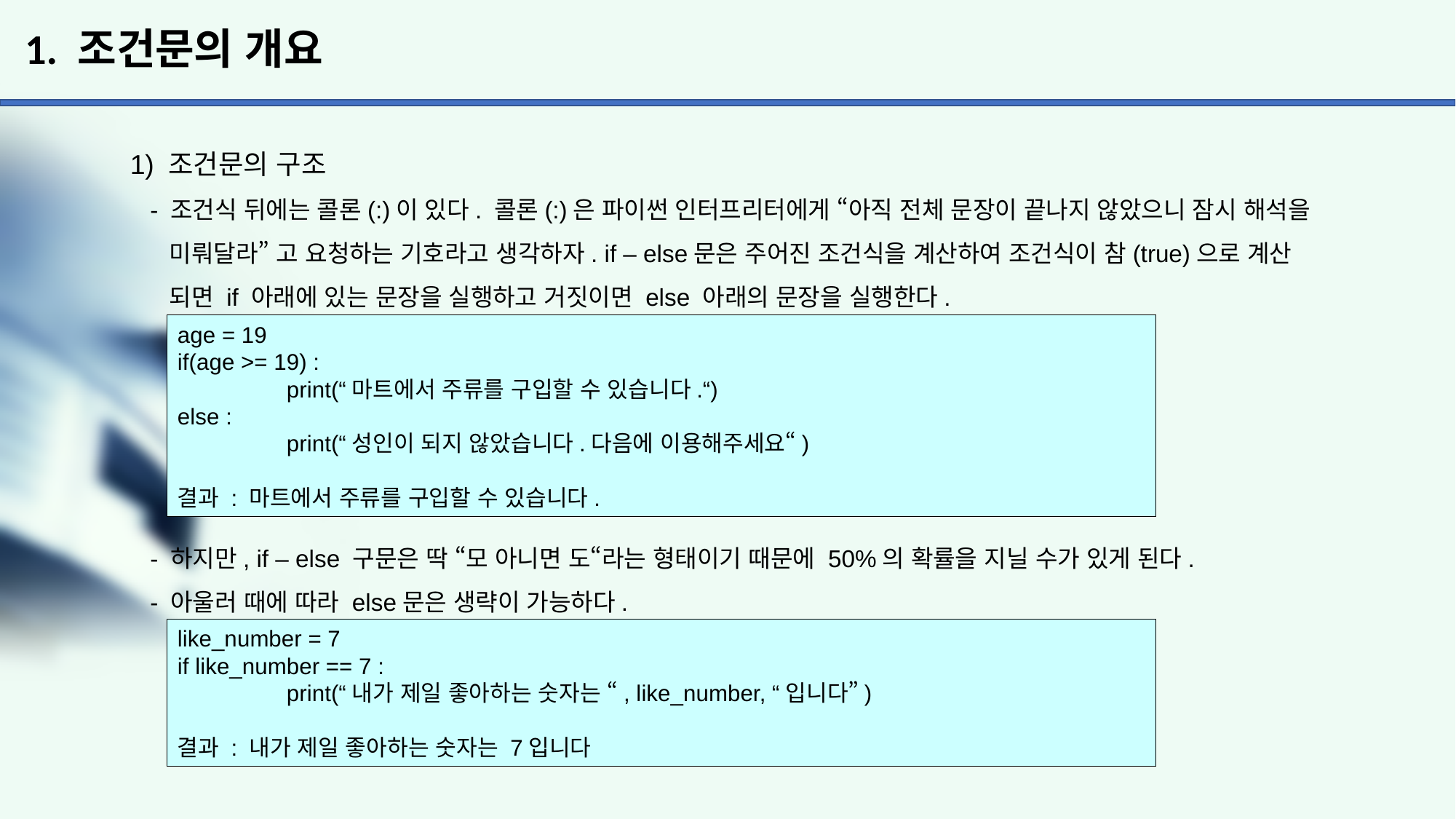

# 1. 조건문의 개요
1) 조건문의 구조
   - 조건식 뒤에는 콜론(:)이 있다. 콜론(:)은 파이썬 인터프리터에게 “아직 전체 문장이 끝나지 않았으니 잠시 해석을
     미뤄달라” 고 요청하는 기호라고 생각하자. if – else문은 주어진 조건식을 계산하여 조건식이 참(true)으로 계산
     되면 if 아래에 있는 문장을 실행하고 거짓이면 else 아래의 문장을 실행한다.

   - 하지만, if – else 구문은 딱 “모 아니면 도“라는 형태이기 때문에 50%의 확률을 지닐 수가 있게 된다.
   - 아울러 때에 따라 else문은 생략이 가능하다.
age = 19
if(age >= 19) :
	print(“마트에서 주류를 구입할 수 있습니다.“)
else :
	print(“성인이 되지 않았습니다.다음에 이용해주세요“)
결과 : 마트에서 주류를 구입할 수 있습니다.
like_number = 7
if like_number == 7 :
	print(“내가 제일 좋아하는 숫자는 “, like_number, “입니다”)
결과 : 내가 제일 좋아하는 숫자는 7입니다